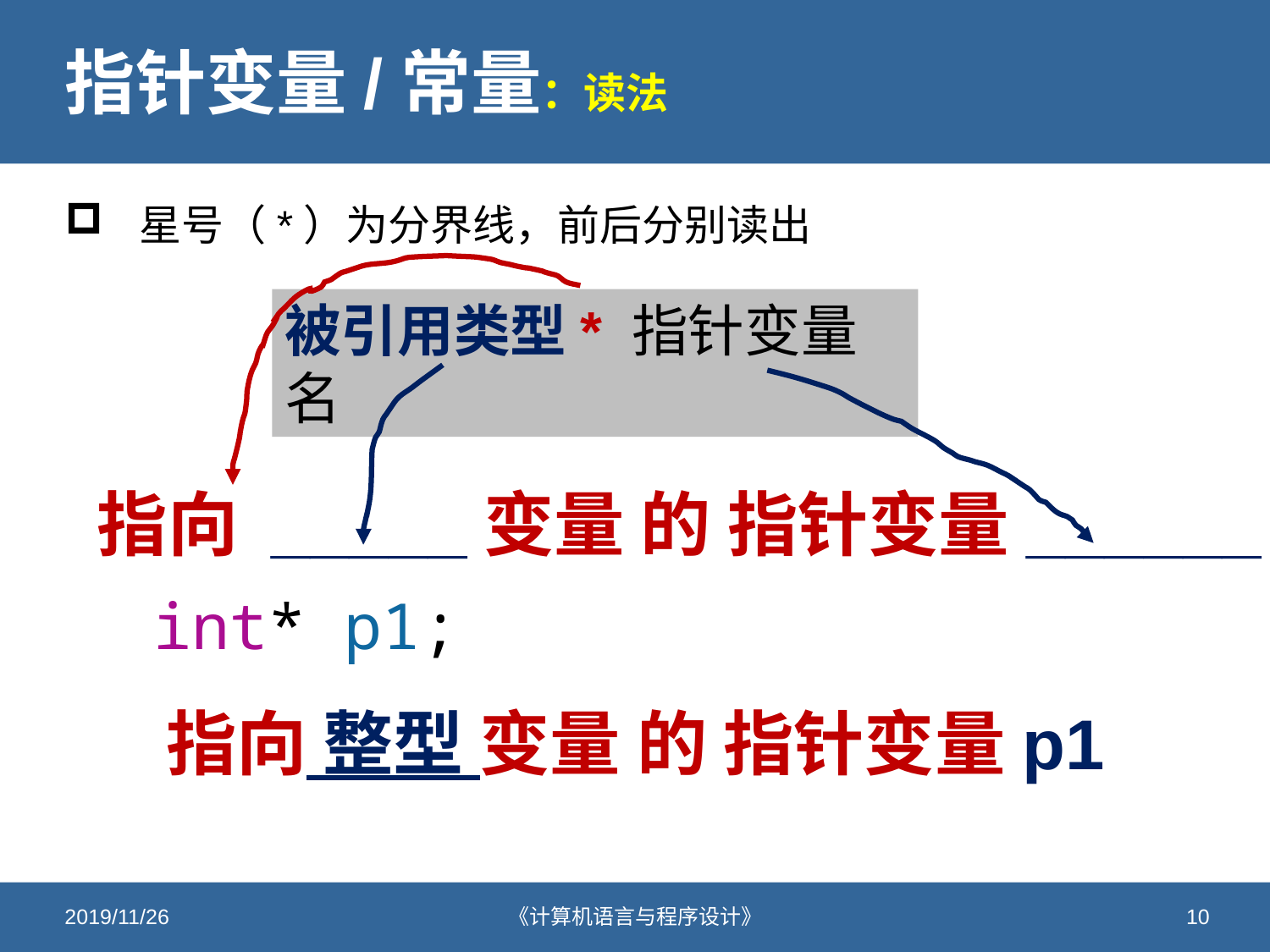

# 指针变量/常量：读法
星号（*）为分界线，前后分别读出

被引用类型* 指针变量名

指向 _____变量 的 指针变量______
int* p1;
指向 整型 变量 的 指针变量p1
2019/11/26
《计算机语言与程序设计》
10